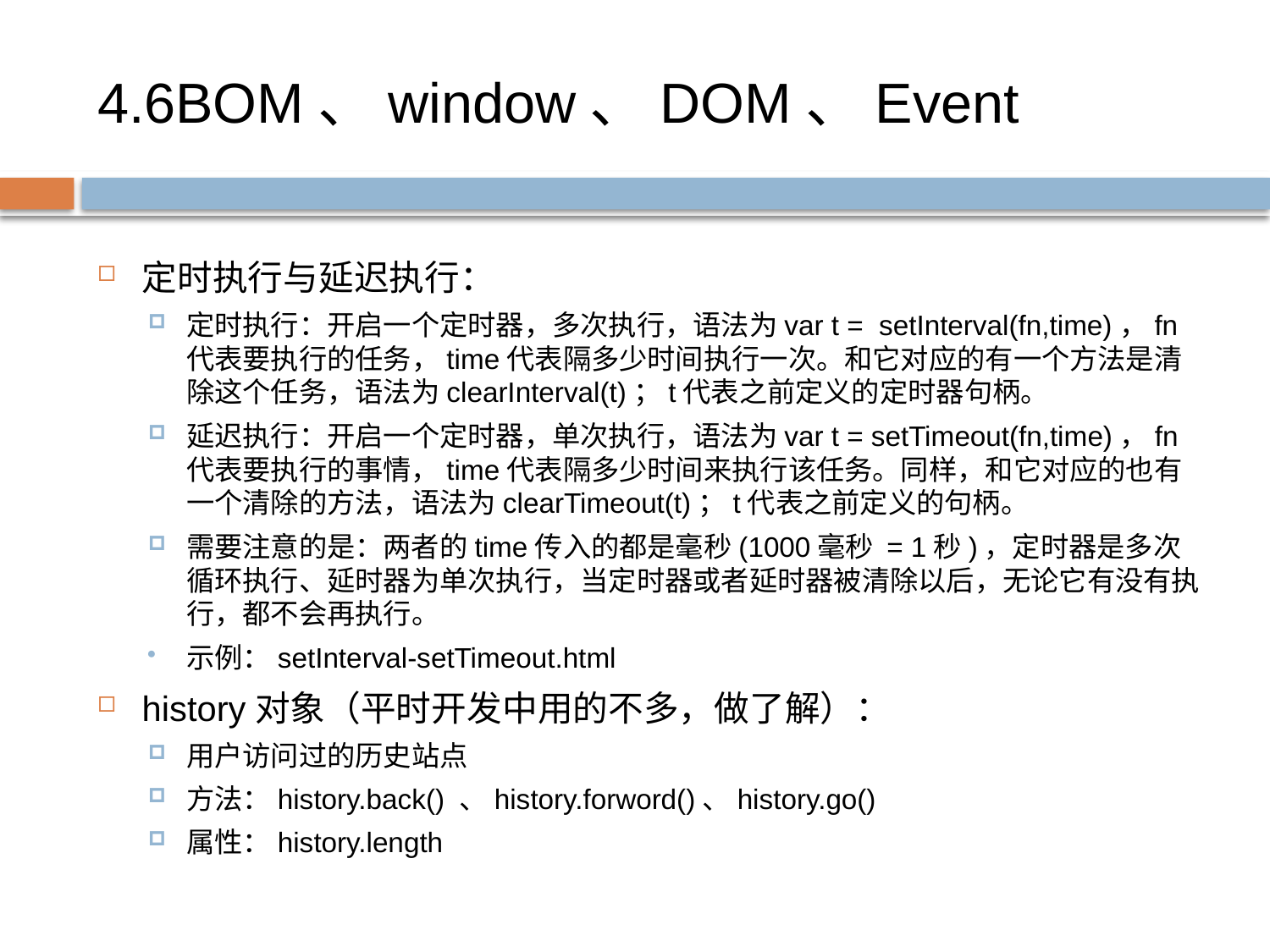

# 4.6BOM、window、DOM、Event
定时执行与延迟执行：
定时执行：开启一个定时器，多次执行，语法为var t =  setInterval(fn,time)，fn代表要执行的任务，time代表隔多少时间执行一次。和它对应的有一个方法是清除这个任务，语法为clearInterval(t)；t代表之前定义的定时器句柄。
延迟执行：开启一个定时器，单次执行，语法为var t = setTimeout(fn,time)，fn代表要执行的事情，time代表隔多少时间来执行该任务。同样，和它对应的也有一个清除的方法，语法为clearTimeout(t)；t代表之前定义的句柄。
需要注意的是：两者的time传入的都是毫秒(1000毫秒 = 1秒)，定时器是多次循环执行、延时器为单次执行，当定时器或者延时器被清除以后，无论它有没有执行，都不会再执行。
示例：setInterval-setTimeout.html
history对象（平时开发中用的不多，做了解）：
用户访问过的历史站点
方法：history.back() 、history.forword()、history.go()
属性：history.length